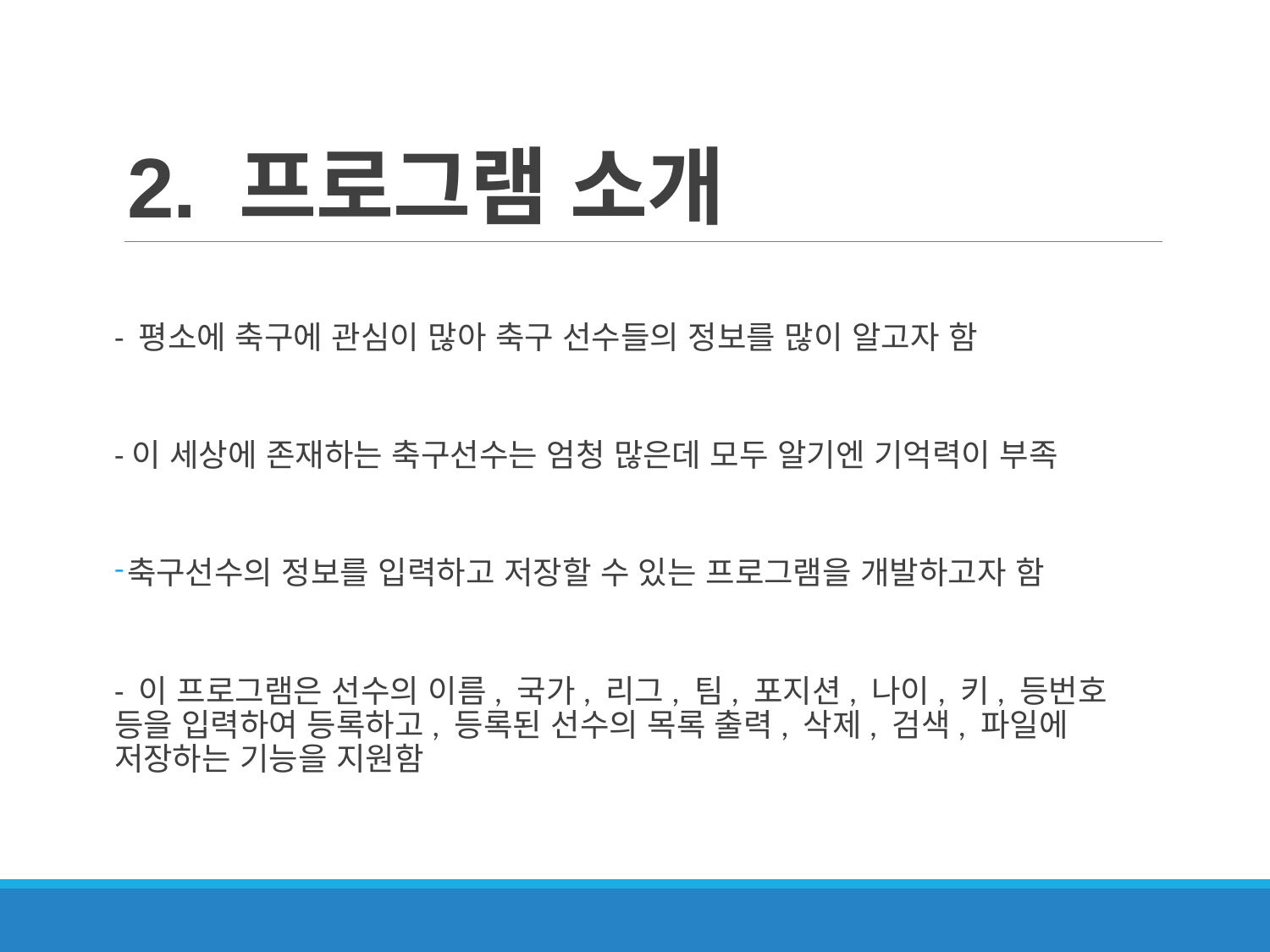

# 2. 프로그램 소개

- 평소에 축구에 관심이 많아 축구 선수들의 정보를 많이 알고자 함

-이 세상에 존재하는 축구선수는 엄청 많은데 모두 알기엔 기억력이 부족

축구선수의 정보를 입력하고 저장할 수 있는 프로그램을 개발하고자 함

- 이 프로그램은 선수의 이름, 국가, 리그, 팀, 포지션, 나이, 키, 등번호 등을 입력하여 등록하고, 등록된 선수의 목록 출력, 삭제, 검색, 파일에 저장하는 기능을 지원함